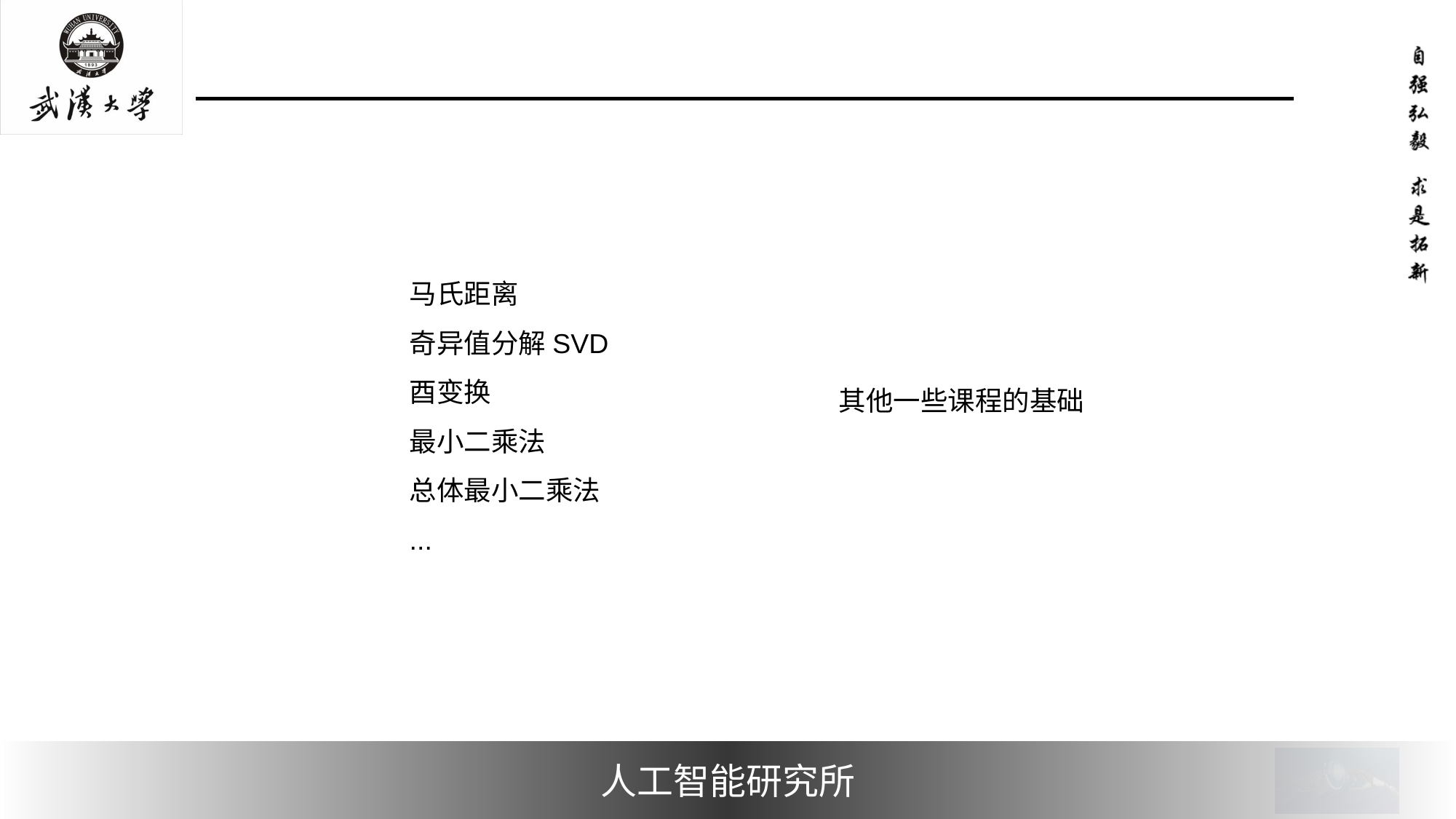

马氏距离
奇异值分解SVD
酉变换
最小二乘法
总体最小二乘法
...
其他一些课程的基础
9